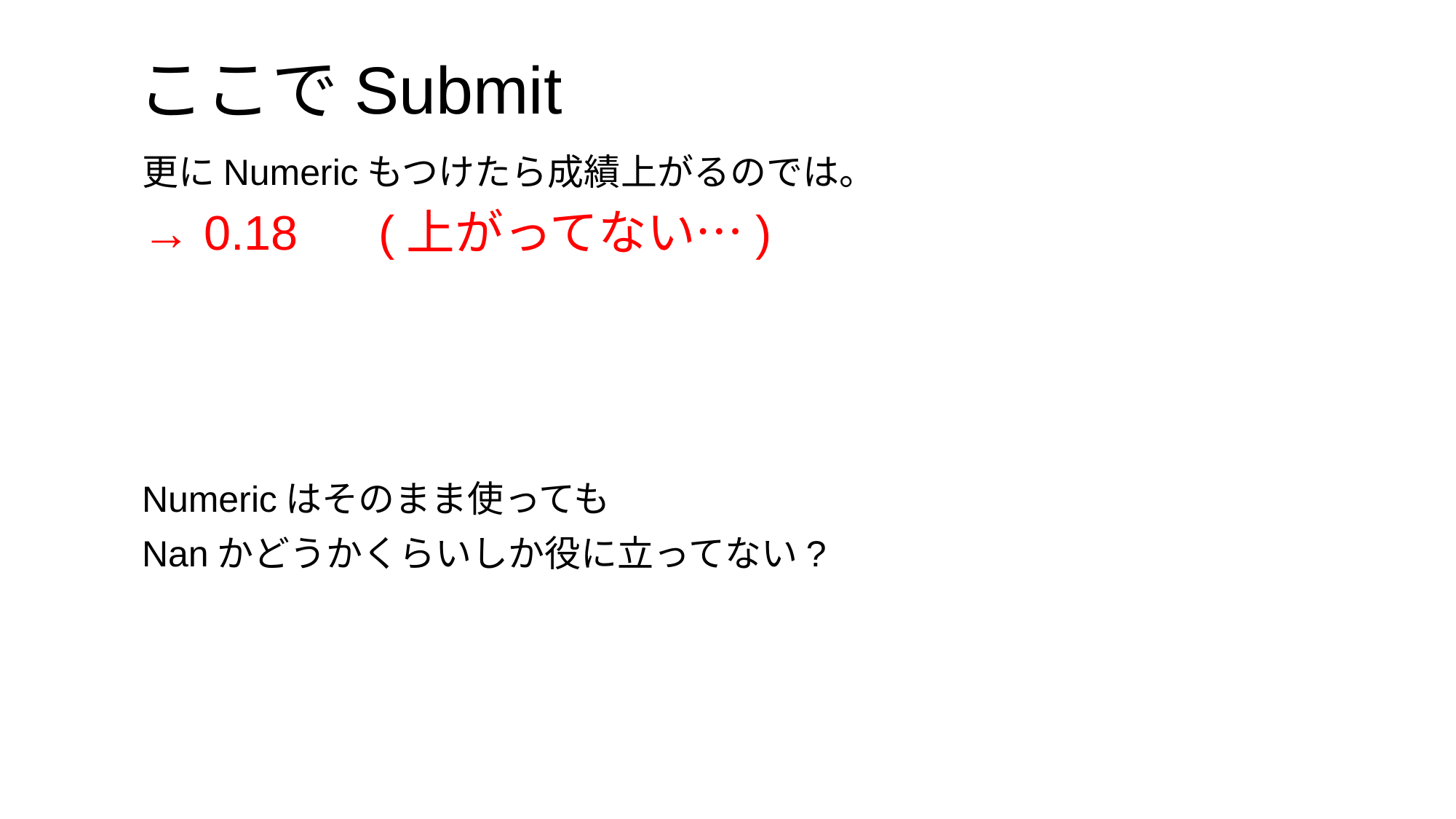

# ここでSubmit
更にNumericもつけたら成績上がるのでは。
→ 0.18      (上がってない…)

Numericはそのまま使っても
Nanかどうかくらいしか役に立ってない?